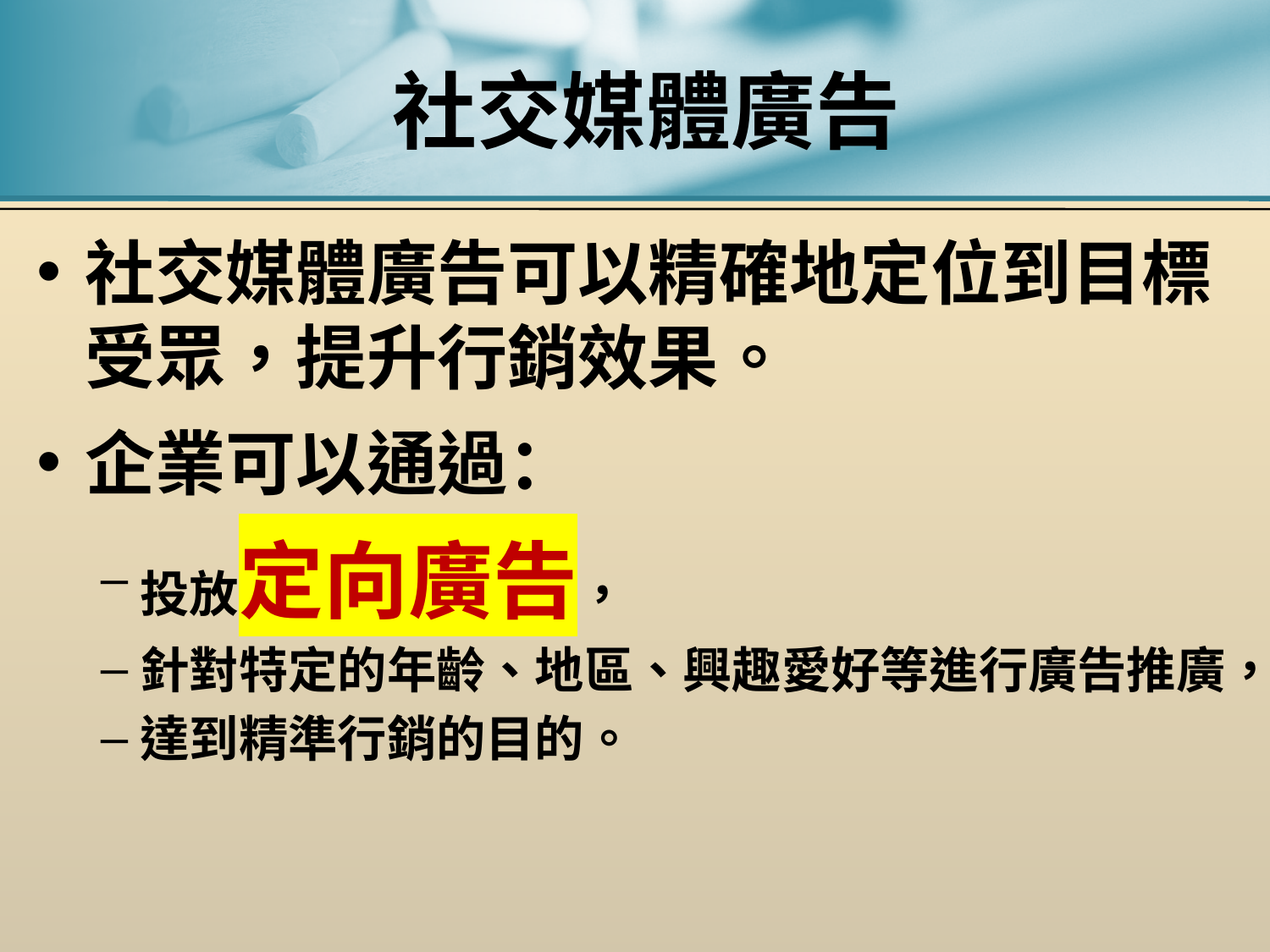

# 社交媒體廣告
社交媒體廣告可以精確地定位到目標受眾，提升行銷效果。
企業可以通過：
投放定向廣告，
針對特定的年齡、地區、興趣愛好等進行廣告推廣，
達到精準行銷的目的。